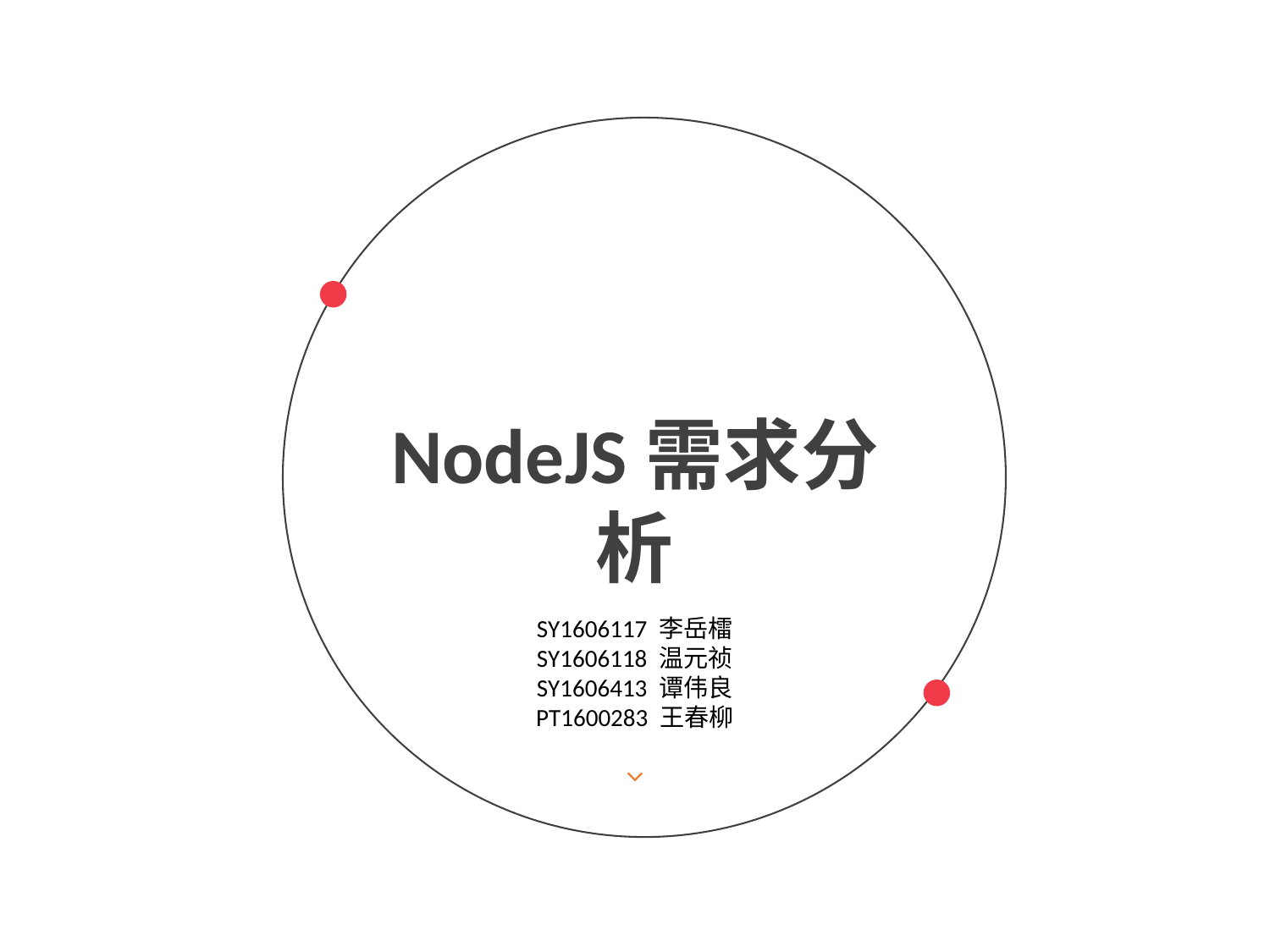

NodeJS需求分析

SY1606117 李岳檑
SY1606118 温元祯
SY1606413 谭伟良
PT1600283 王春柳